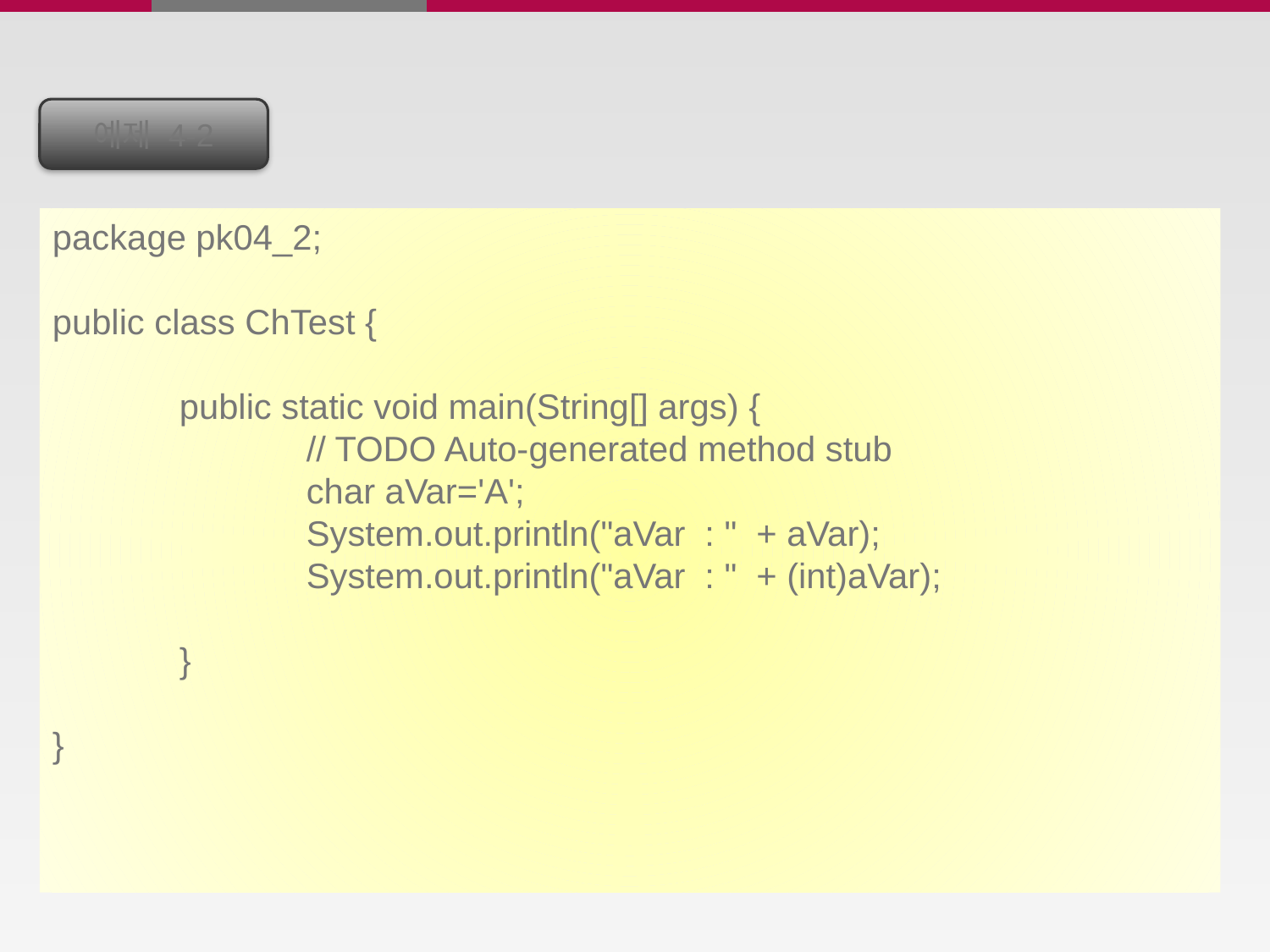

예제 4-2
package pk04_2;

public class ChTest {

	public static void main(String[] args) {
		// TODO Auto-generated method stub
		char aVar='A';
		System.out.println("aVar  : "  + aVar);
		System.out.println("aVar  : "  + (int)aVar);

	}

}